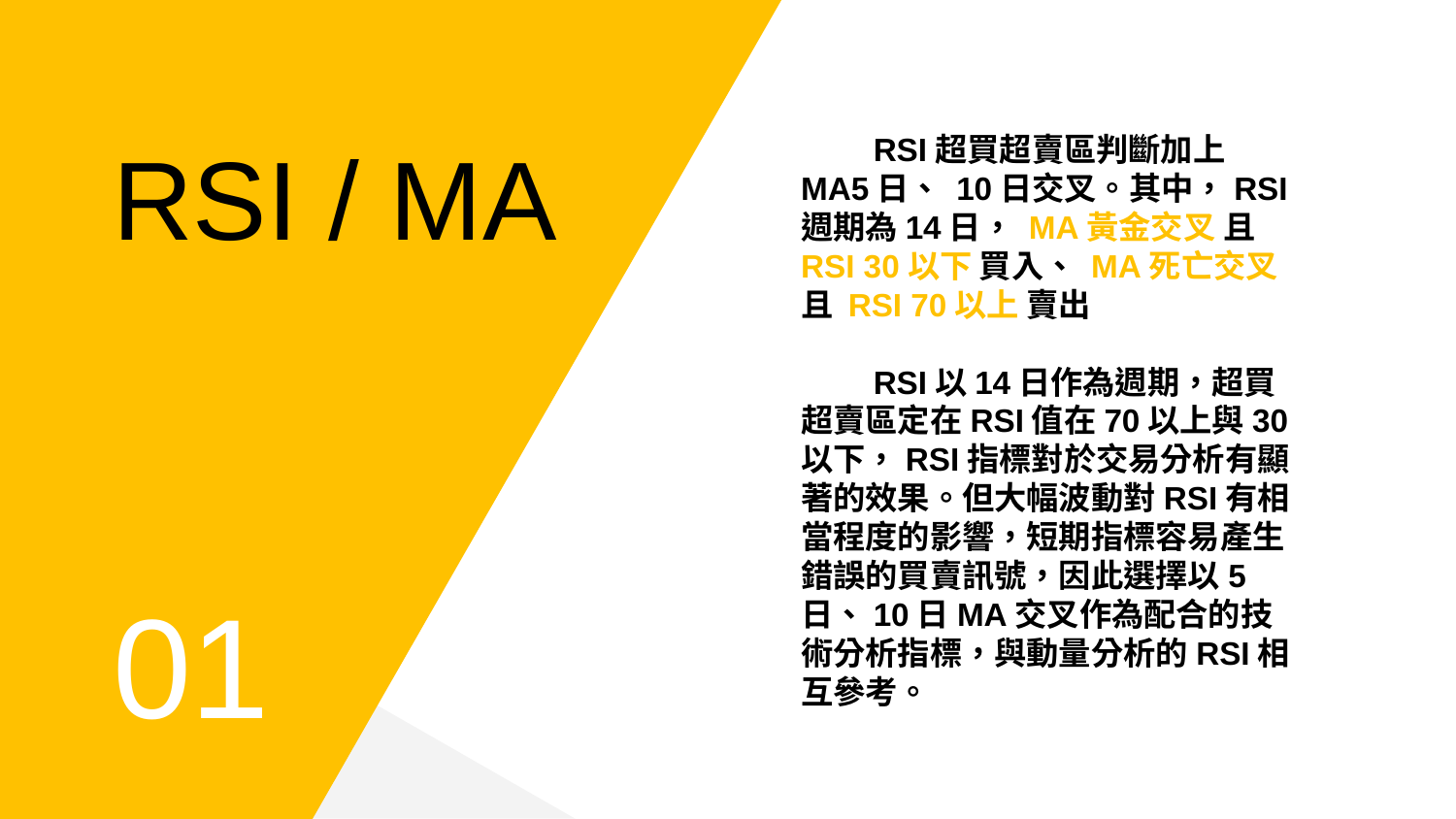

# RSI / MA
　　RSI超買超賣區判斷加上MA5日、 10日交叉。其中，RSI週期為14日， MA黃金交叉 且RSI 30以下 買入、 MA死亡交叉 且 RSI 70以上 賣出

　　RSI以14日作為週期，超買超賣區定在RSI值在70以上與30以下，RSI指標對於交易分析有顯著的效果。但大幅波動對RSI有相當程度的影響，短期指標容易產生錯誤的買賣訊號，因此選擇以5日、10日MA交叉作為配合的技術分析指標，與動量分析的RSI相互參考。
01